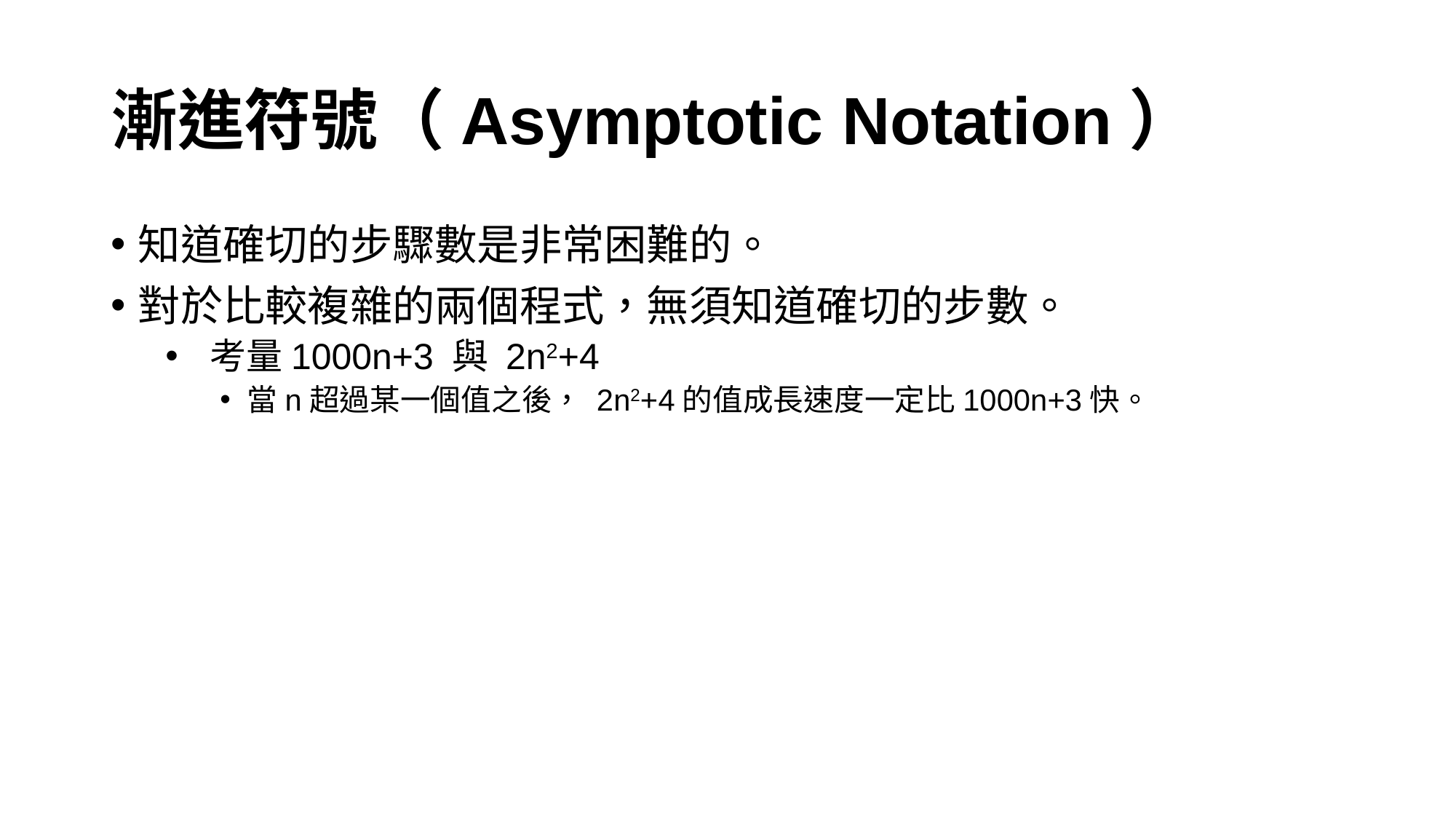

# 漸進符號（Asymptotic Notation）
知道確切的步驟數是非常困難的。
對於比較複雜的兩個程式，無須知道確切的步數。
 考量1000n+3 與 2n2+4
當n超過某一個值之後， 2n2+4的值成長速度一定比1000n+3快。